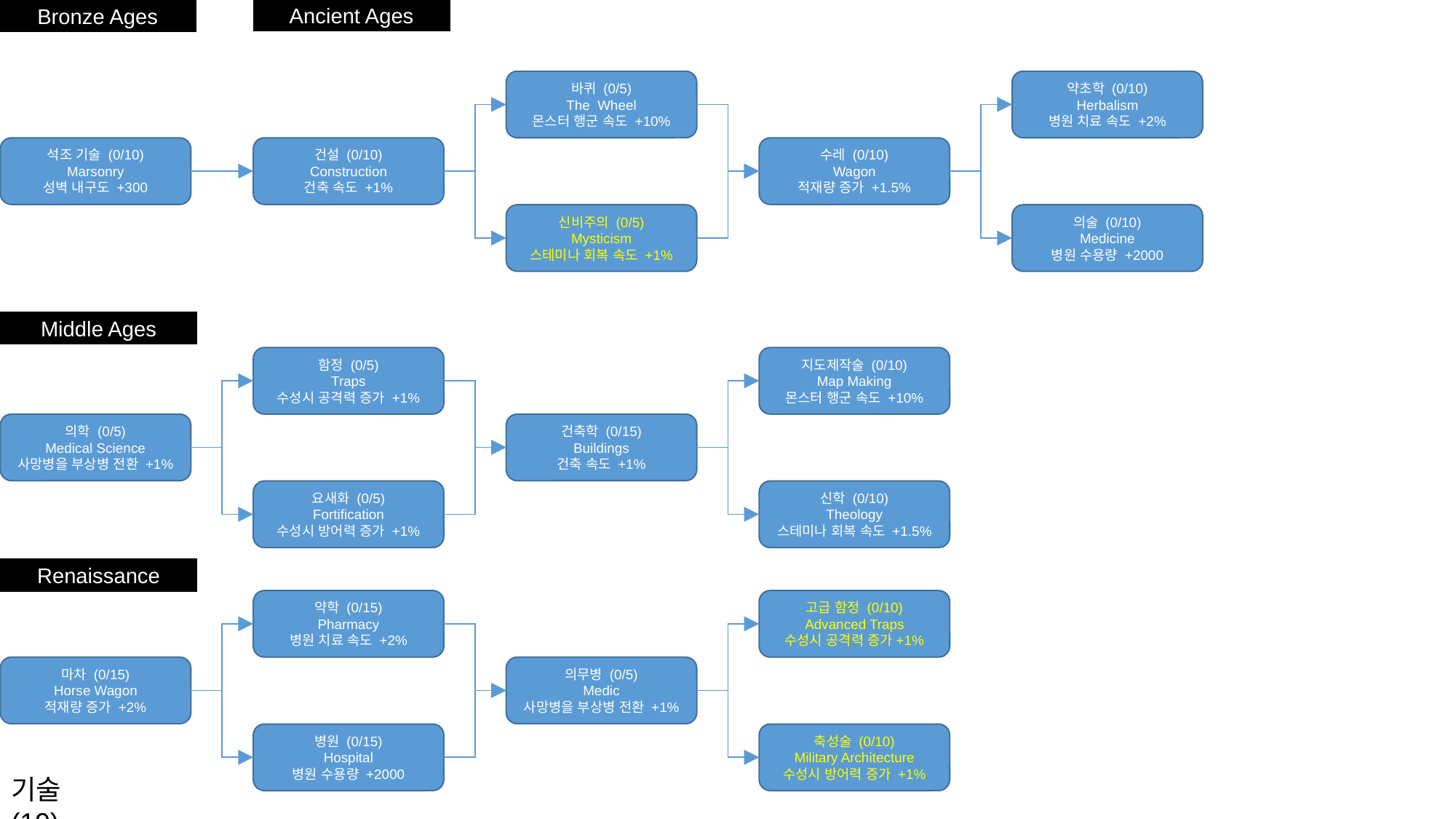

Bronze Ages
Ancient Ages
바퀴 (0/5)
The  Wheel
몬스터 행군 속도 +10%
약초학 (0/10)
Herbalism
병원 치료 속도 +2%
석조 기술 (0/10)
Marsonry
성벽 내구도 +300
건설 (0/10)
Construction
건축 속도 +1%
수레 (0/10)
Wagon
적재량 증가 +1.5%
신비주의 (0/5)
Mysticism
스테미나 회복 속도 +1%
의술 (0/10)
Medicine
병원 수용량 +2000
Middle Ages
함정 (0/5)
Traps
수성시 공격력 증가 +1%
지도제작술 (0/10)
Map Making
몬스터 행군 속도 +10%
의학 (0/5)
Medical Science
사망병을 부상병 전환 +1%
건축학 (0/15)
Buildings
건축 속도 +1%
요새화 (0/5)
Fortification
수성시 방어력 증가 +1%
신학 (0/10)
Theology
스테미나 회복 속도 +1.5%
Renaissance
약학 (0/15)
Pharmacy
병원 치료 속도 +2%
고급 함정 (0/10)
Advanced Traps
수성시 공격력 증가+1%
마차 (0/15)
Horse Wagon
적재량 증가 +2%
의무병 (0/5)
Medic
사망병을 부상병 전환 +1%
병원 (0/15)
Hospital
병원 수용량 +2000
축성술 (0/10)
Military Architecture
수성시 방어력 증가 +1%
기술 (19)